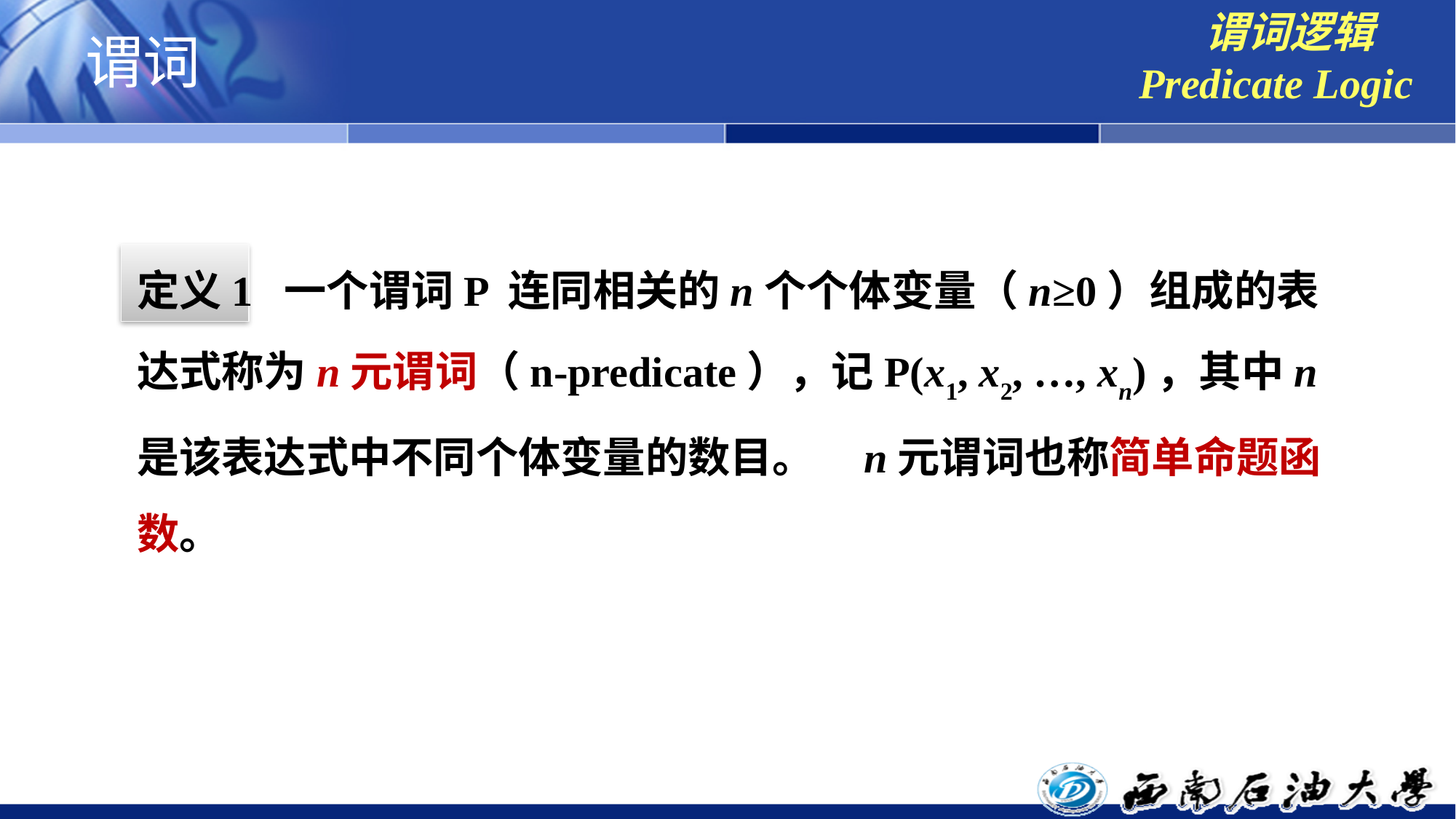

谓词逻辑
Predicate Logic
# 谓词
定义1  一个谓词P 连同相关的n个个体变量（n≥0）组成的表达式称为n元谓词（n-predicate），记P(x1, x2, …, xn)，其中n是该表达式中不同个体变量的数目。    n元谓词也称简单命题函数。